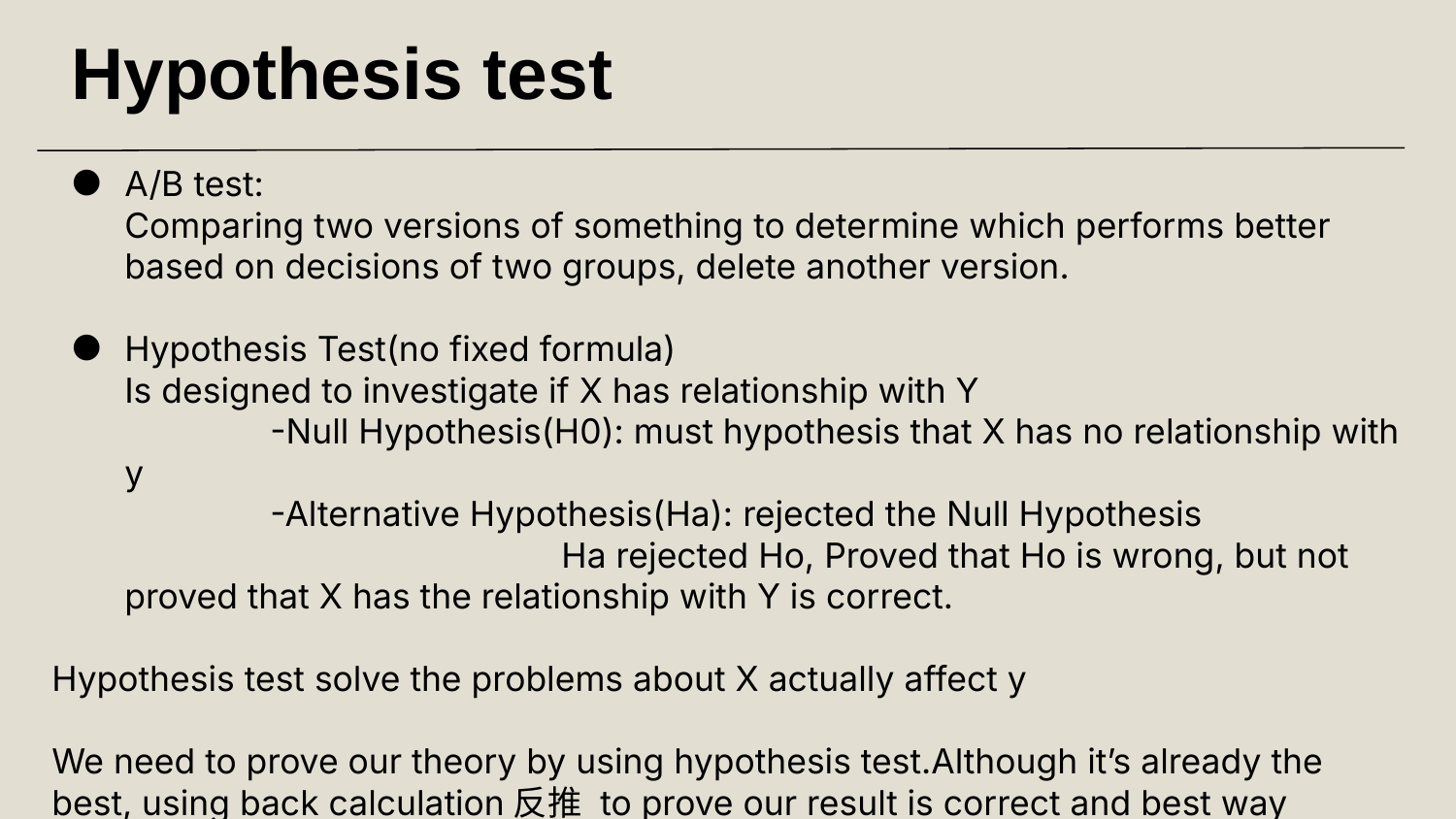

Hypothesis test
A/B test:
Comparing two versions of something to determine which performs better based on decisions of two groups, delete another version.

Hypothesis Test(no fixed formula)
Is designed to investigate if X has relationship with Y
	-Null Hypothesis(H0): must hypothesis that X has no relationship with y
	-Alternative Hypothesis(Ha): rejected the Null Hypothesis
 			Ha rejected Ho, Proved that Ho is wrong, but not proved that X has the relationship with Y is correct.

Hypothesis test solve the problems about X actually affect y

We need to prove our theory by using hypothesis test.Although it’s already the best, using back calculation反推 to prove our result is correct and best way